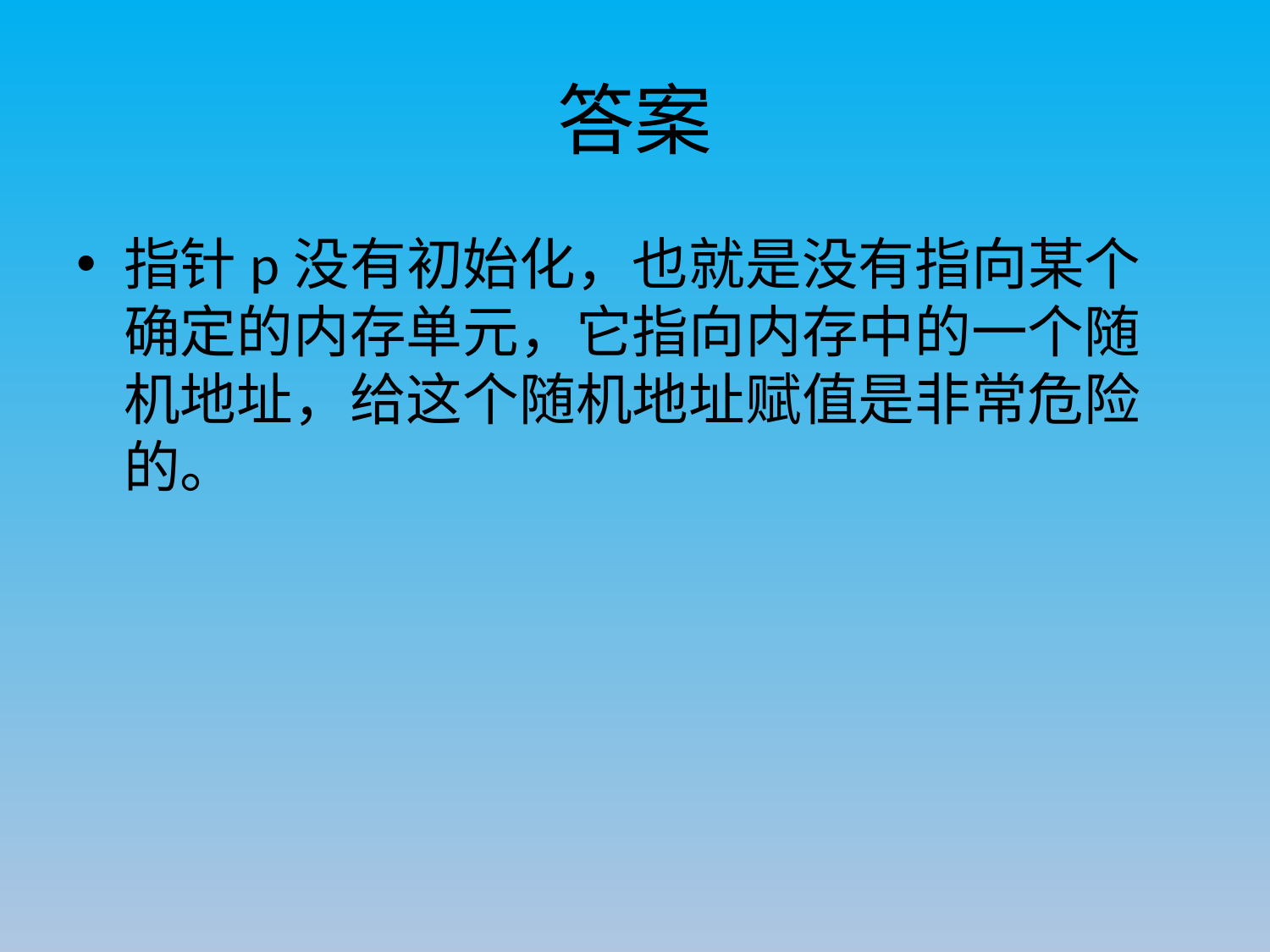

# 答案
指针p没有初始化，也就是没有指向某个确定的内存单元，它指向内存中的一个随机地址，给这个随机地址赋值是非常危险的。

26